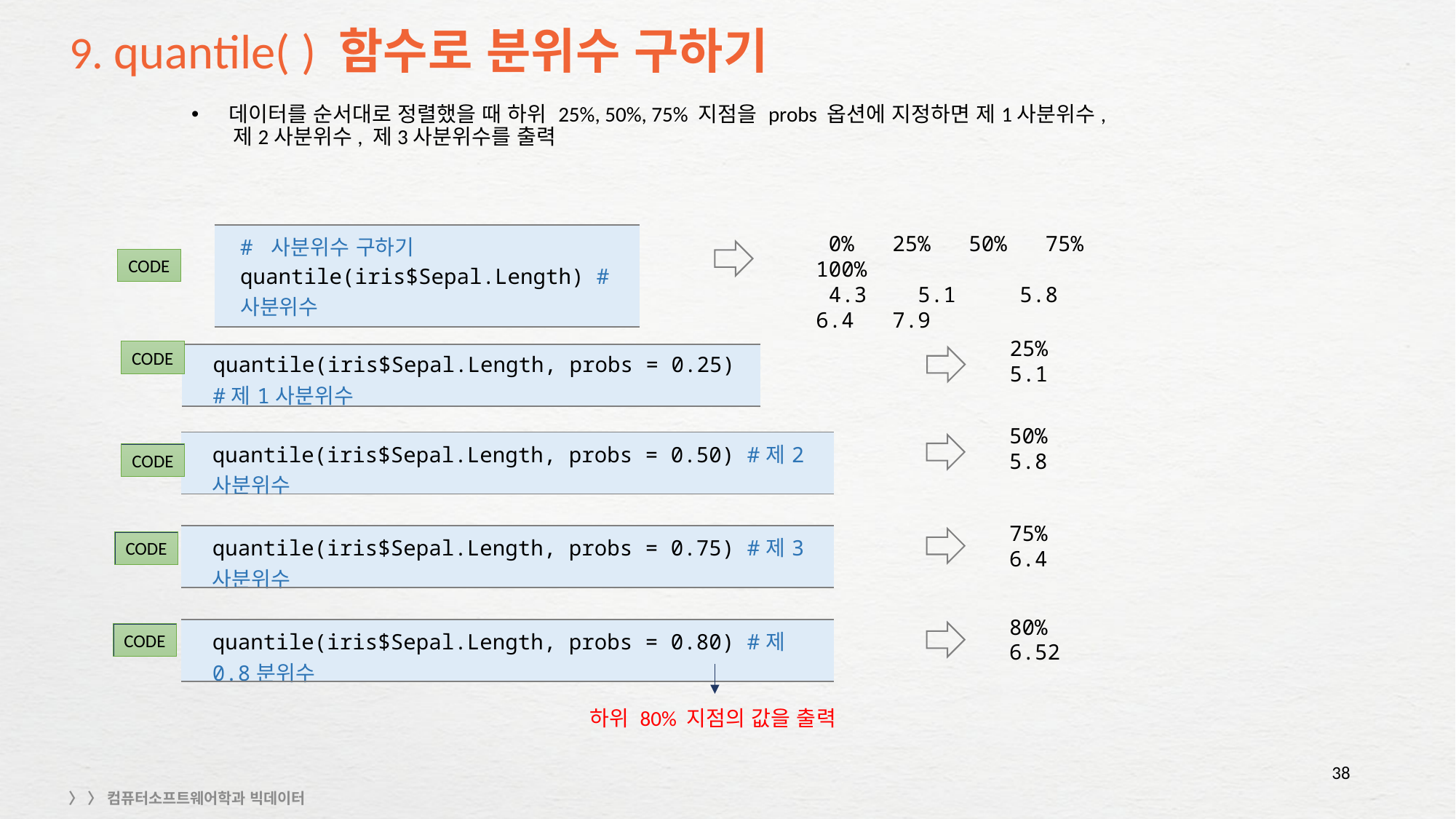

# 9. quantile( ) 함수로 분위수 구하기
 데이터를 순서대로 정렬했을 때 하위 25%, 50%, 75% 지점을 probs 옵션에 지정하면 제1사분위수,
  제2사분위수, 제3사분위수를 출력
| # 사분위수 구하기 quantile(iris$Sepal.Length) #사분위수 |
| --- |
 0%   25%   50%   75%  100%
 4.3    5.1     5.8     6.4   7.9

CODE
25%
5.1
CODE
| quantile(iris$Sepal.Length, probs = 0.25) #제1사분위수 |
| --- |

50%
5.8
| quantile(iris$Sepal.Length, probs = 0.50) #제2사분위수 |
| --- |

CODE
75%
6.4
| quantile(iris$Sepal.Length, probs = 0.75) #제3사분위수 |
| --- |

CODE
80%
6.52
| quantile(iris$Sepal.Length, probs = 0.80) #제0.8분위수 |
| --- |

CODE
하위 80% 지점의 값을 출력
38
38
〉 〉 컴퓨터소프트웨어학과 빅데이터